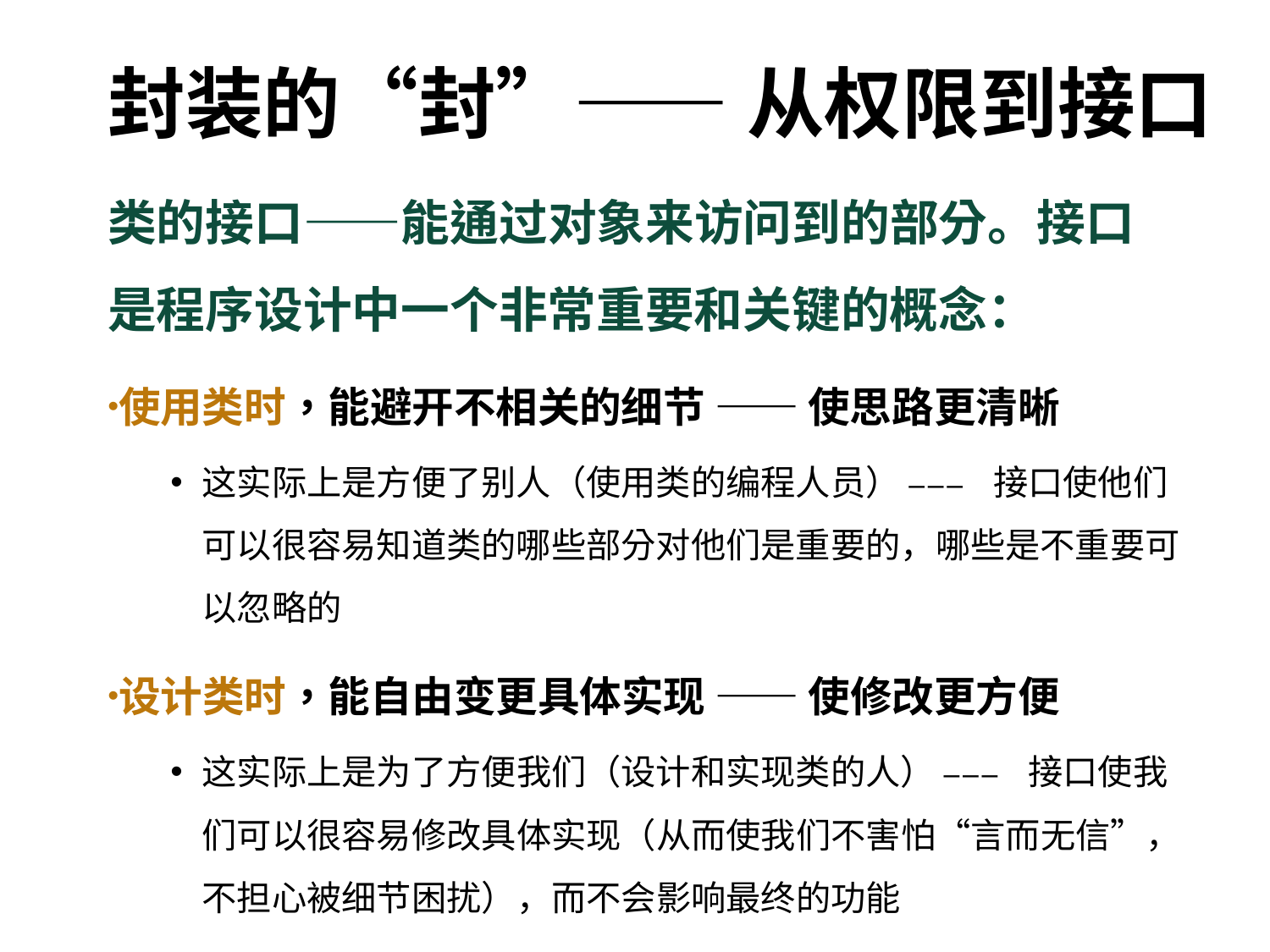

# 封装的“封”—— 从权限到接口
类的接口——能通过对象来访问到的部分。接口是程序设计中一个非常重要和关键的概念：
使用类时，能避开不相关的细节 —— 使思路更清晰
这实际上是方便了别人（使用类的编程人员）--- 接口使他们可以很容易知道类的哪些部分对他们是重要的，哪些是不重要可以忽略的
设计类时，能自由变更具体实现 —— 使修改更方便
这实际上是为了方便我们（设计和实现类的人）--- 接口使我们可以很容易修改具体实现（从而使我们不害怕“言而无信”，不担心被细节困扰），而不会影响最终的功能